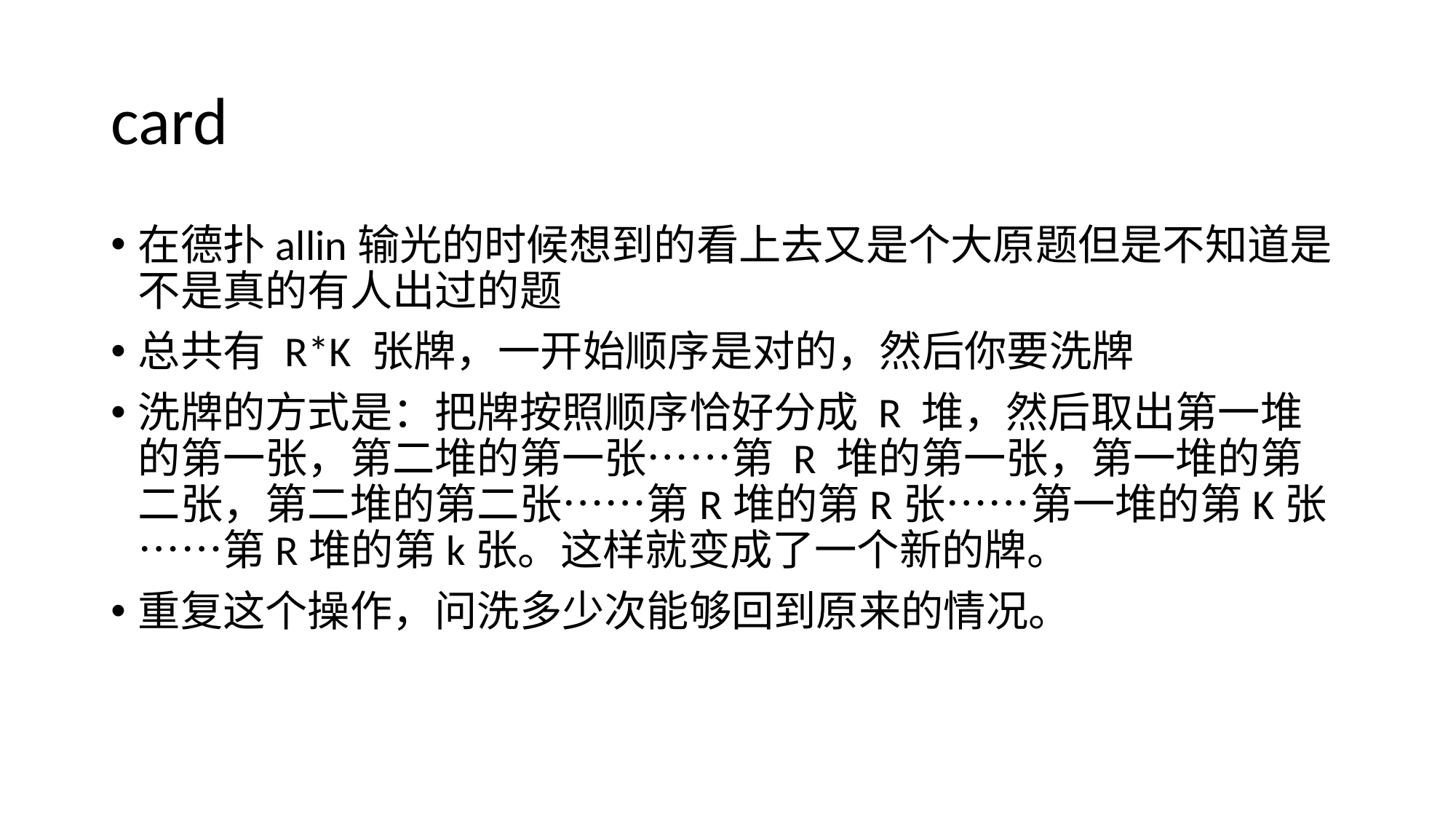

# card
在德扑allin输光的时候想到的看上去又是个大原题但是不知道是不是真的有人出过的题
总共有 R*K 张牌，一开始顺序是对的，然后你要洗牌
洗牌的方式是：把牌按照顺序恰好分成 R 堆，然后取出第一堆的第一张，第二堆的第一张……第 R 堆的第一张，第一堆的第二张，第二堆的第二张……第R堆的第R张……第一堆的第K张……第R堆的第k张。这样就变成了一个新的牌。
重复这个操作，问洗多少次能够回到原来的情况。